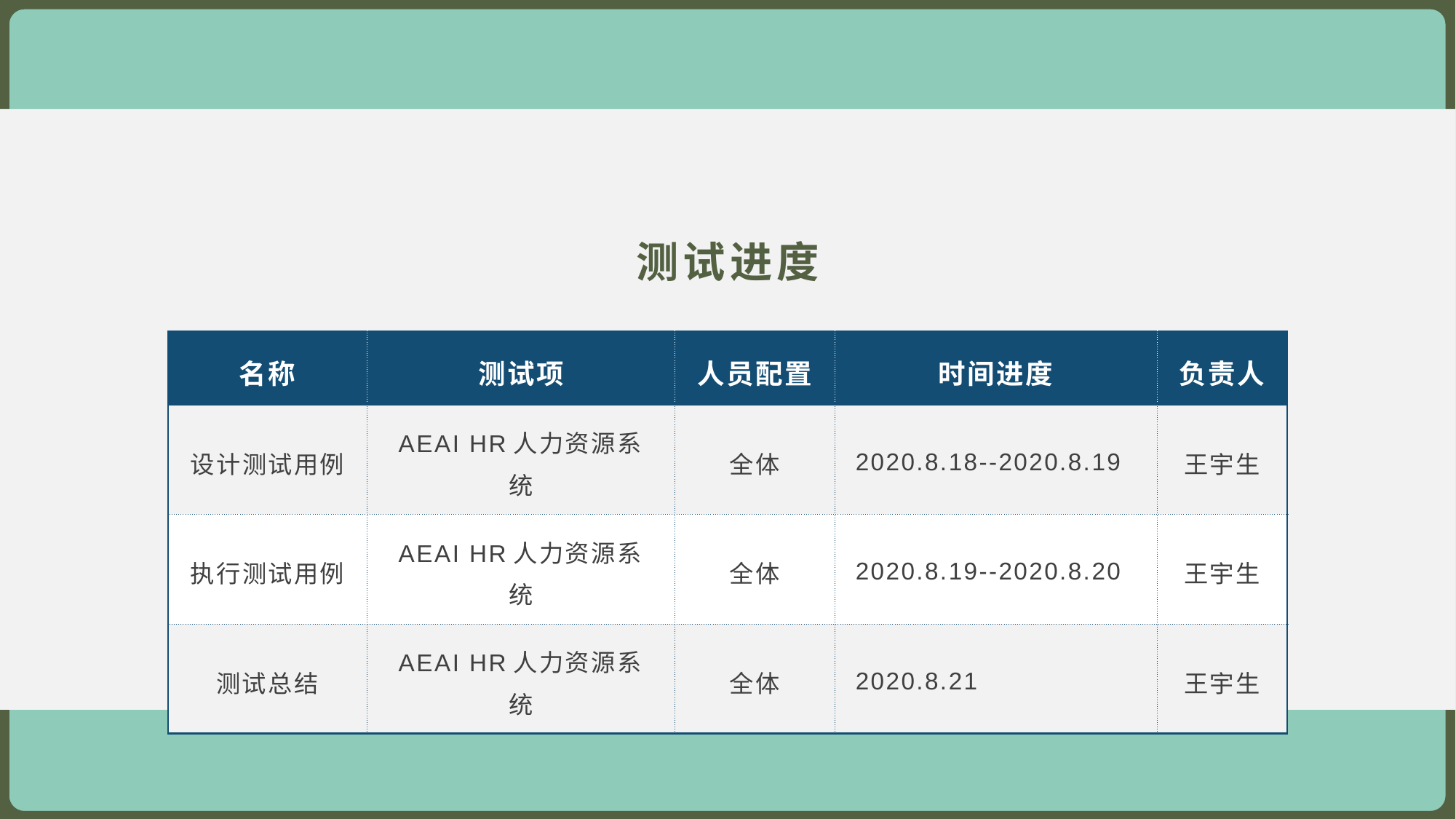

测试进度
| 名称 | 测试项 | 人员配置 | 时间进度 | 负责人 |
| --- | --- | --- | --- | --- |
| 设计测试用例 | AEAI HR人力资源系统 | 全体 | 2020.8.18--2020.8.19 | 王宇生 |
| 执行测试用例 | AEAI HR人力资源系统 | 全体 | 2020.8.19--2020.8.20 | 王宇生 |
| 测试总结 | AEAI HR人力资源系统 | 全体 | 2020.8.21 | 王宇生 |